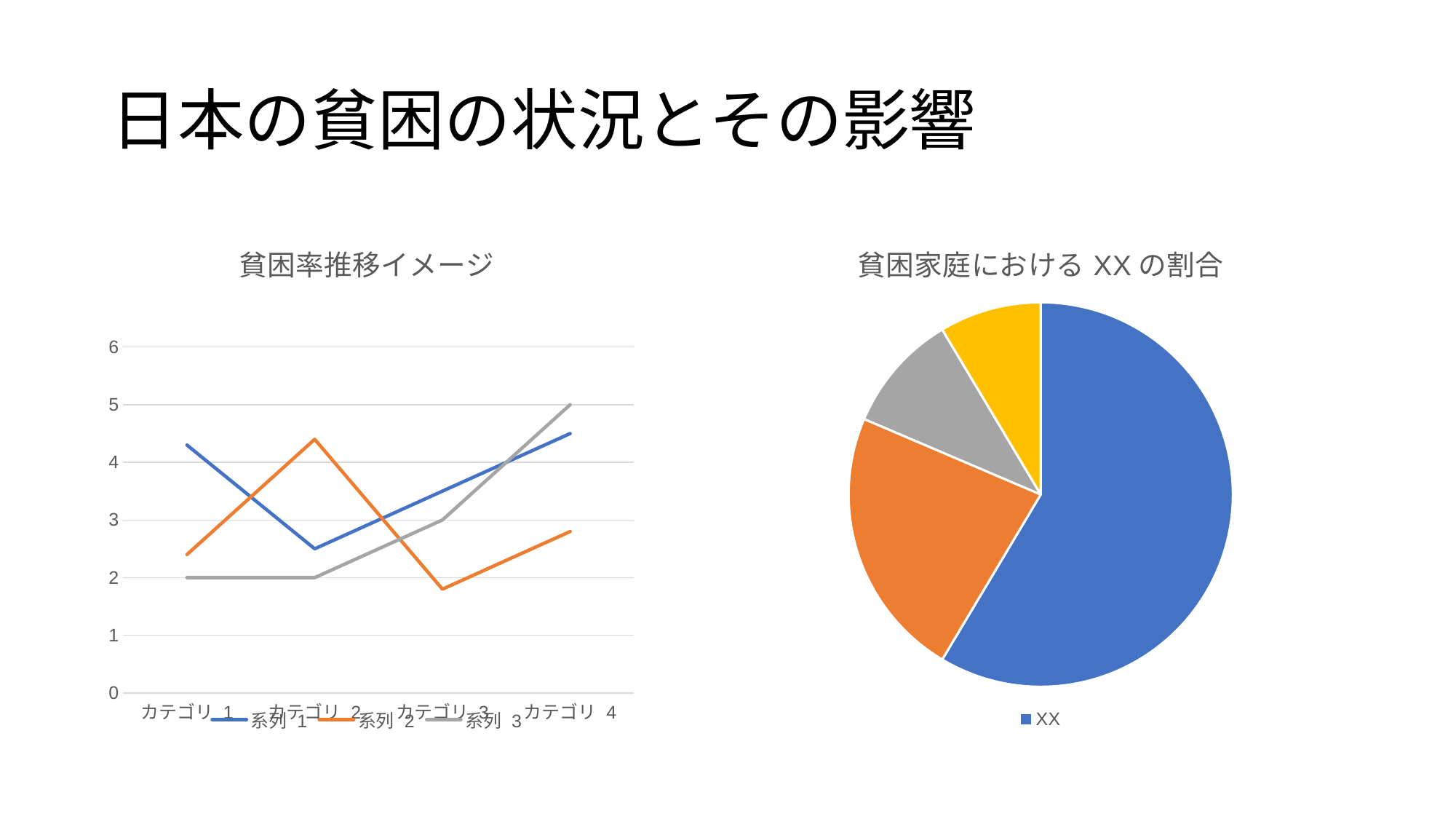

# 日本の貧困の状況とその影響

### Chart: 貧困率推移イメージ

| Category | 系列 1 | 系列 2 | 系列 3 |
|---|---|---|---|
| カテゴリ 1 | 4.3 | 2.4 | 2.0 |
| カテゴリ 2 | 2.5 | 4.4 | 2.0 |
| カテゴリ 3 | 3.5 | 1.8 | 3.0 |
| カテゴリ 4 | 4.5 | 2.8 | 5.0 |

### Chart: 貧困家庭におけるXXの割合

| Category | 売上高 |
|---|---|
| XX | 8.2 |